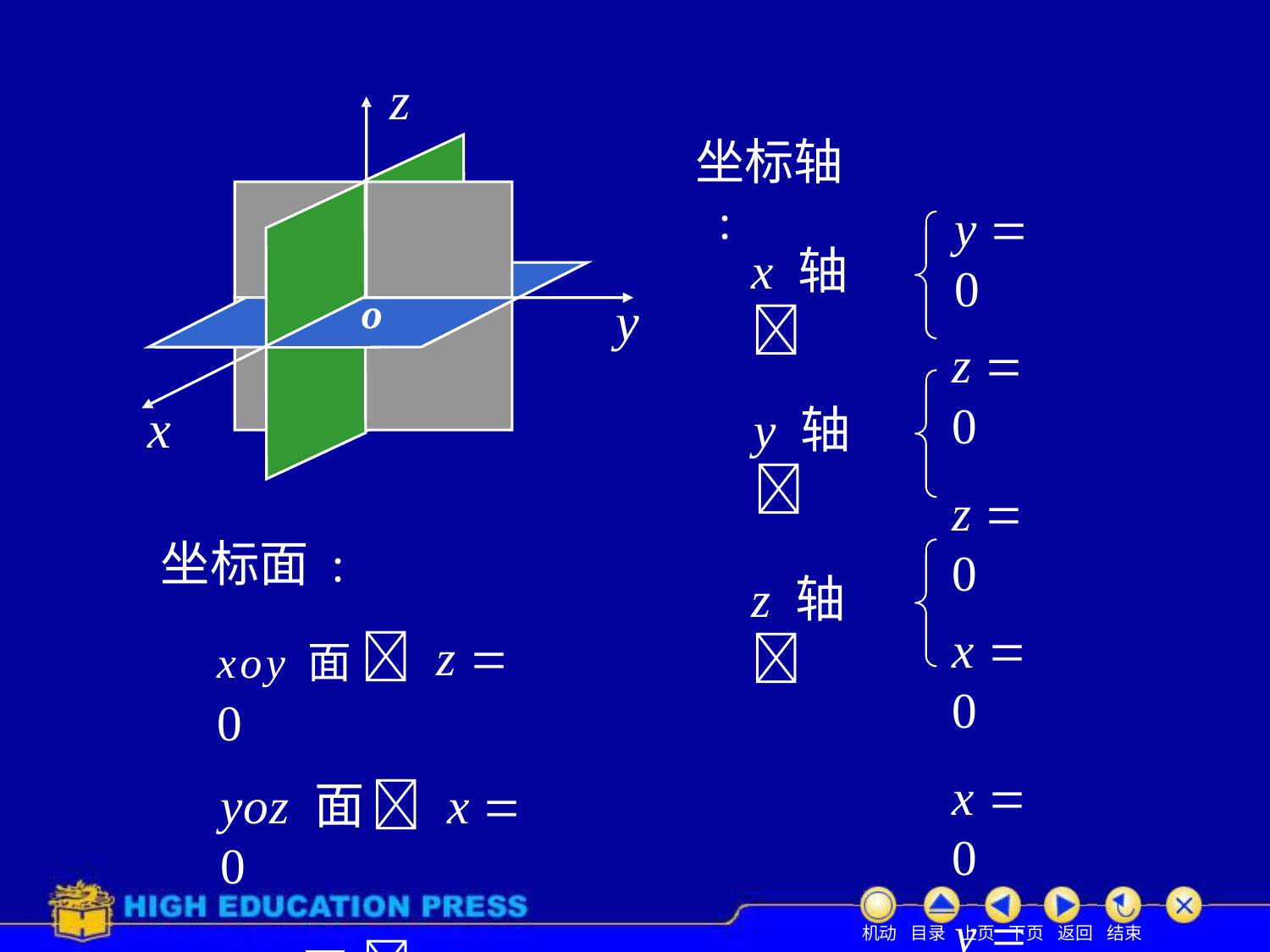

z
坐标轴 :

y = 0
z = 0
z = 0
x = 0
x = 0
y = 0

x 轴↔

o
y

x
y 轴↔
坐标面 :
xoy面↔ z = 0
yoz 面↔ x = 0
zox面↔ y = 0

z 轴↔

机动 目录 上页 下页 返回 结束